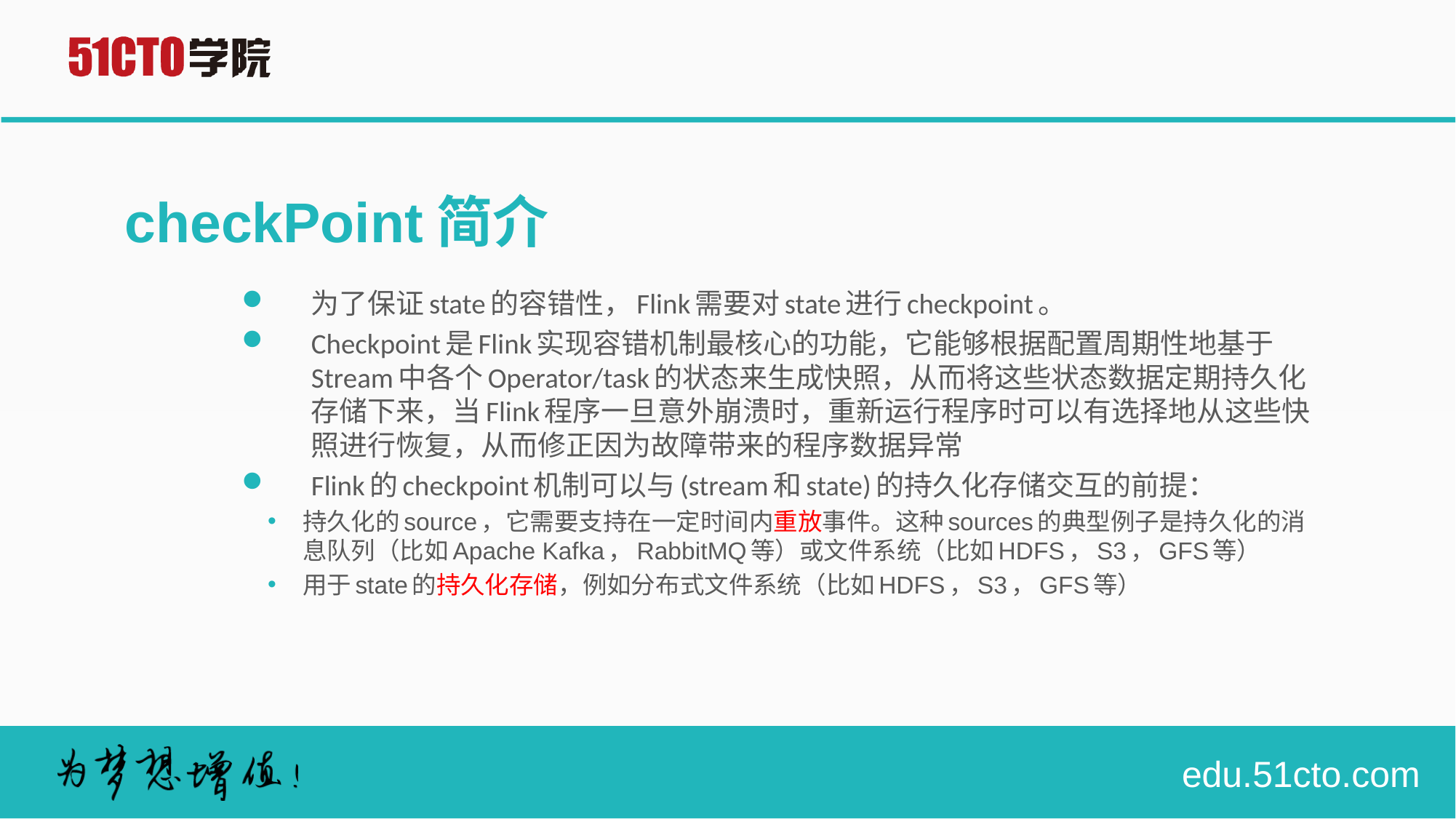

# checkPoint简介
为了保证state的容错性，Flink需要对state进行checkpoint。
Checkpoint是Flink实现容错机制最核心的功能，它能够根据配置周期性地基于Stream中各个Operator/task的状态来生成快照，从而将这些状态数据定期持久化存储下来，当Flink程序一旦意外崩溃时，重新运行程序时可以有选择地从这些快照进行恢复，从而修正因为故障带来的程序数据异常
Flink的checkpoint机制可以与(stream和state)的持久化存储交互的前提：
持久化的source，它需要支持在一定时间内重放事件。这种sources的典型例子是持久化的消息队列（比如Apache Kafka，RabbitMQ等）或文件系统（比如HDFS，S3，GFS等）
用于state的持久化存储，例如分布式文件系统（比如HDFS，S3，GFS等）